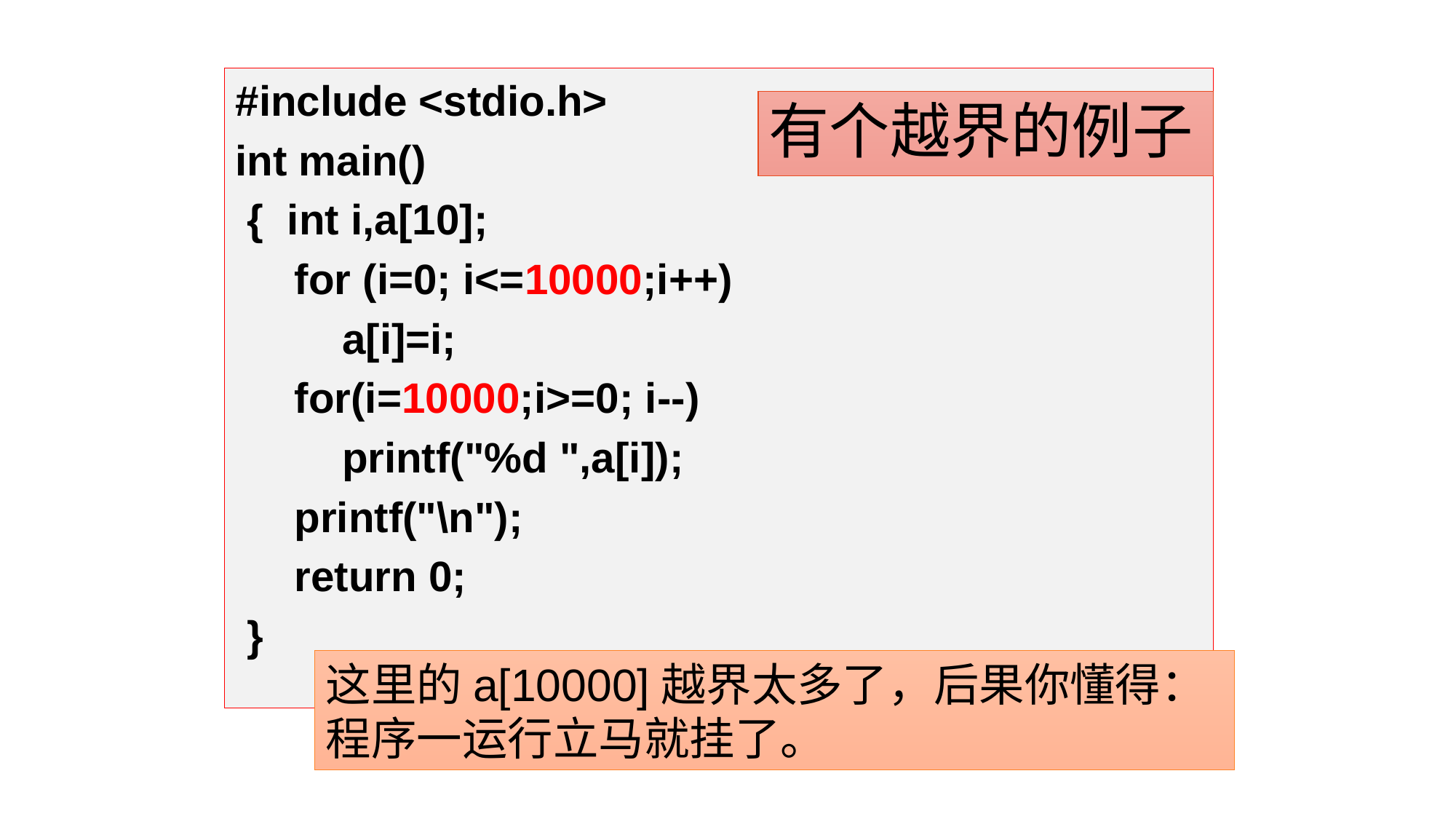

#include <stdio.h>
int main()
 {  int i,a[10];
     for (i=0; i<=10000;i++)
         a[i]=i;
     for(i=10000;i>=0; i--)
         printf("%d ",a[i]);
     printf("\n");
     return 0;
 }
# 有个越界的例子
这里的a[10000]越界太多了，后果你懂得：
程序一运行立马就挂了。